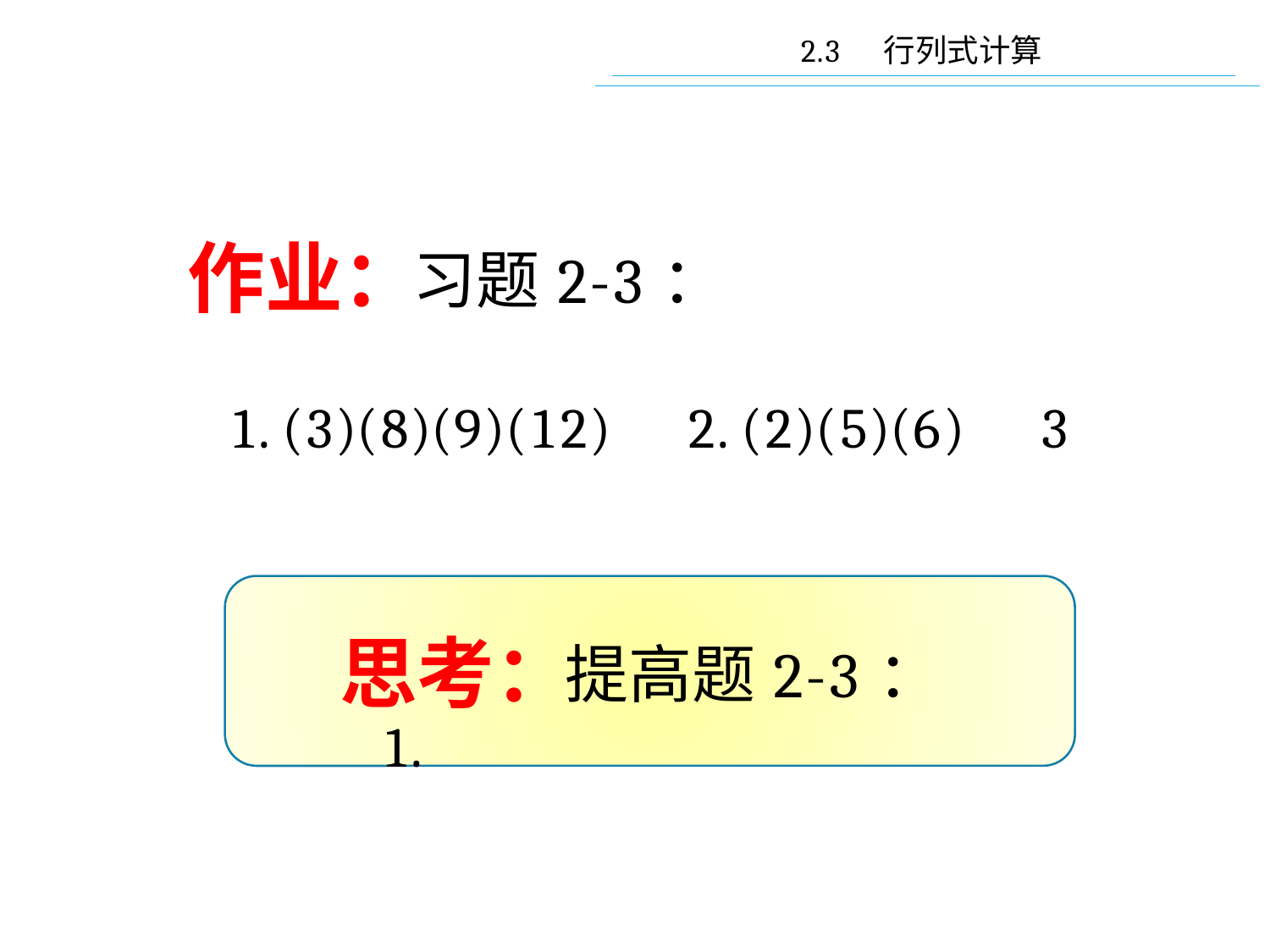

2.3     行列式计算
作业：
            习题2-3：

1. (3)(8)(9)(12)      2. (2)(5)(6)      3

思考：
            提高题2-3：1.